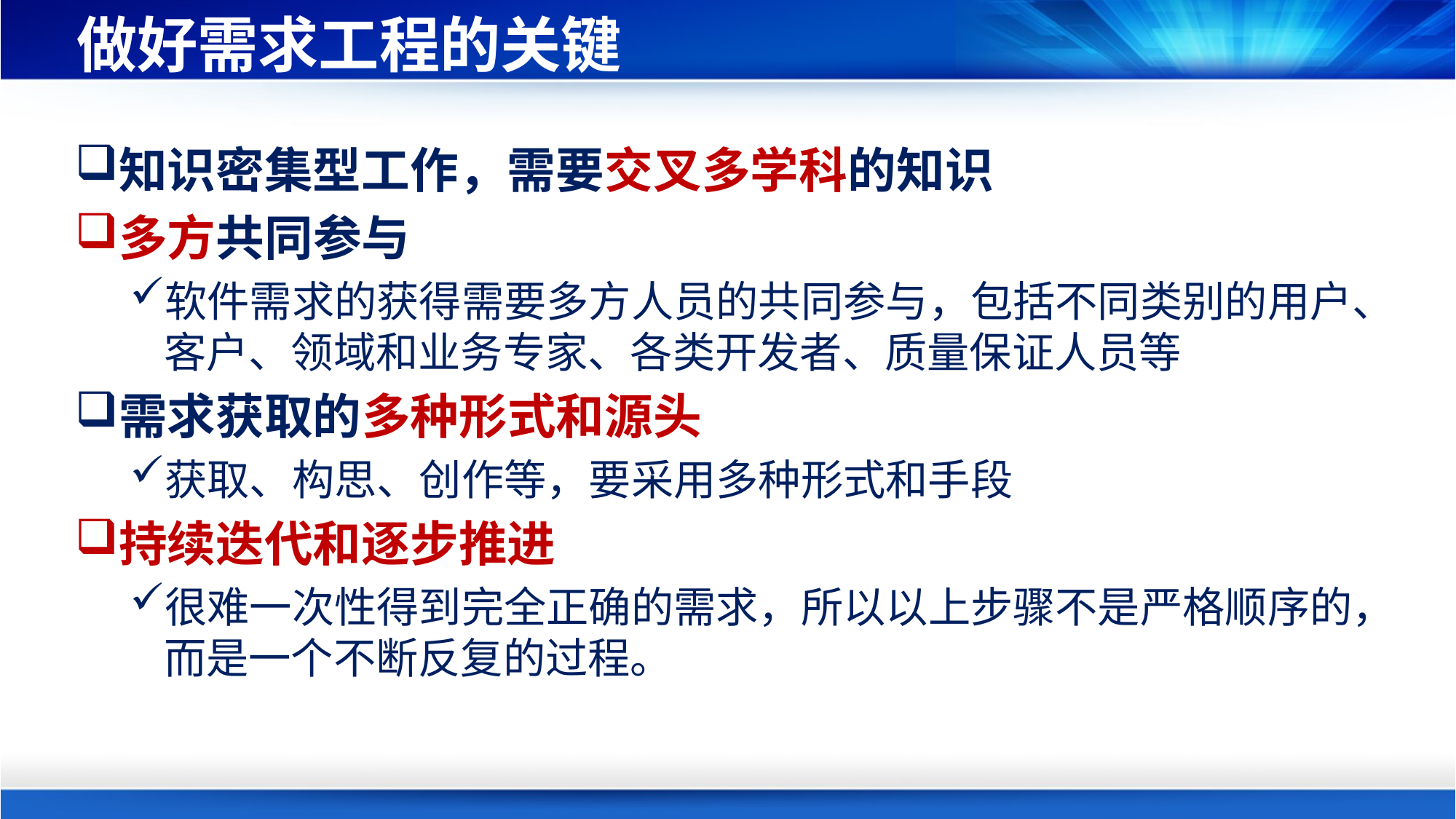

# 做好需求工程的关键
知识密集型工作，需要交叉多学科的知识
多方共同参与
软件需求的获得需要多方人员的共同参与，包括不同类别的用户、客户、领域和业务专家、各类开发者、质量保证人员等
需求获取的多种形式和源头
获取、构思、创作等，要采用多种形式和手段
持续迭代和逐步推进
很难一次性得到完全正确的需求，所以以上步骤不是严格顺序的，而是一个不断反复的过程。